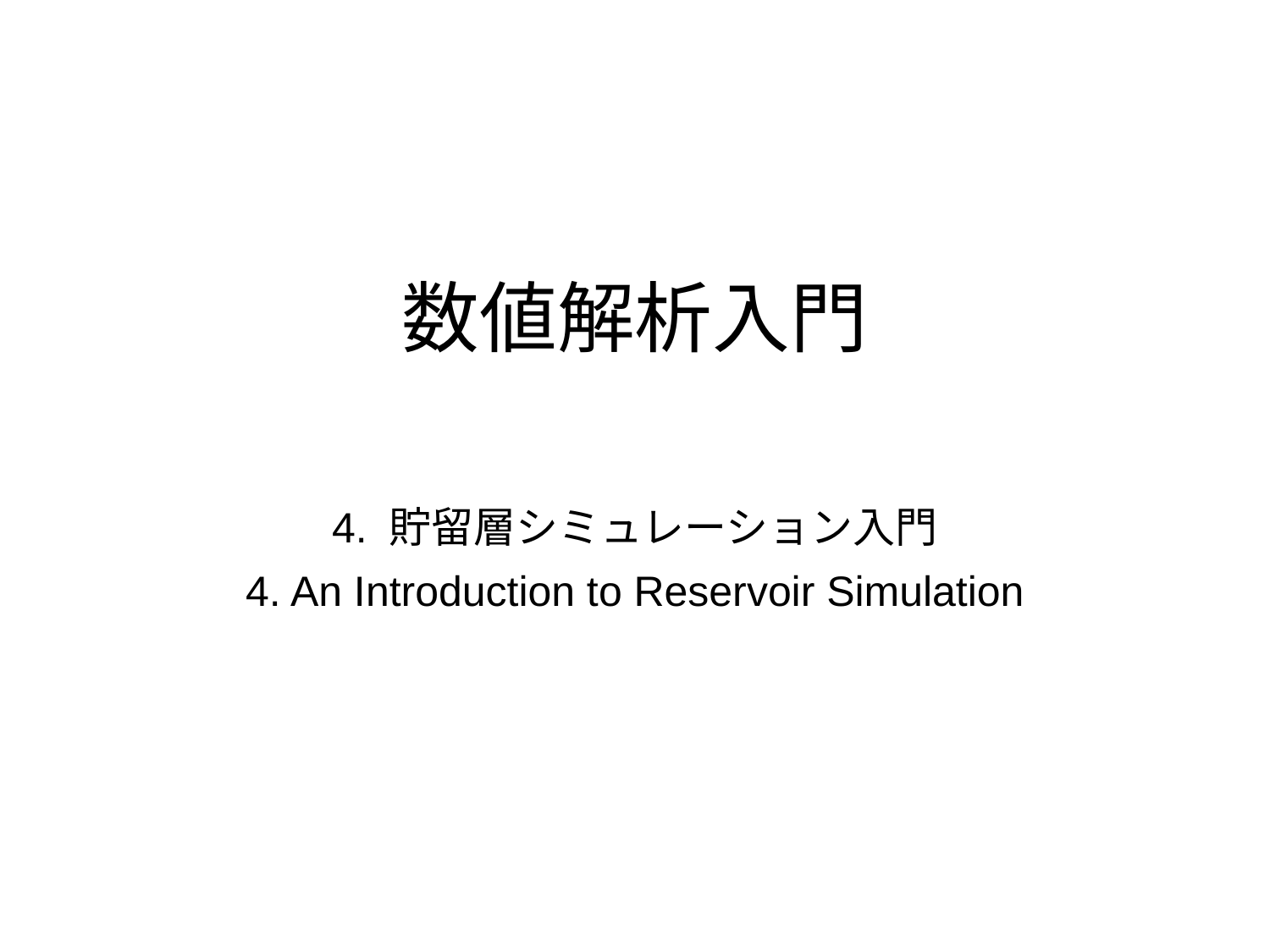

# 数値解析入門
4. 貯留層シミュレーション入門
4. An Introduction to Reservoir Simulation